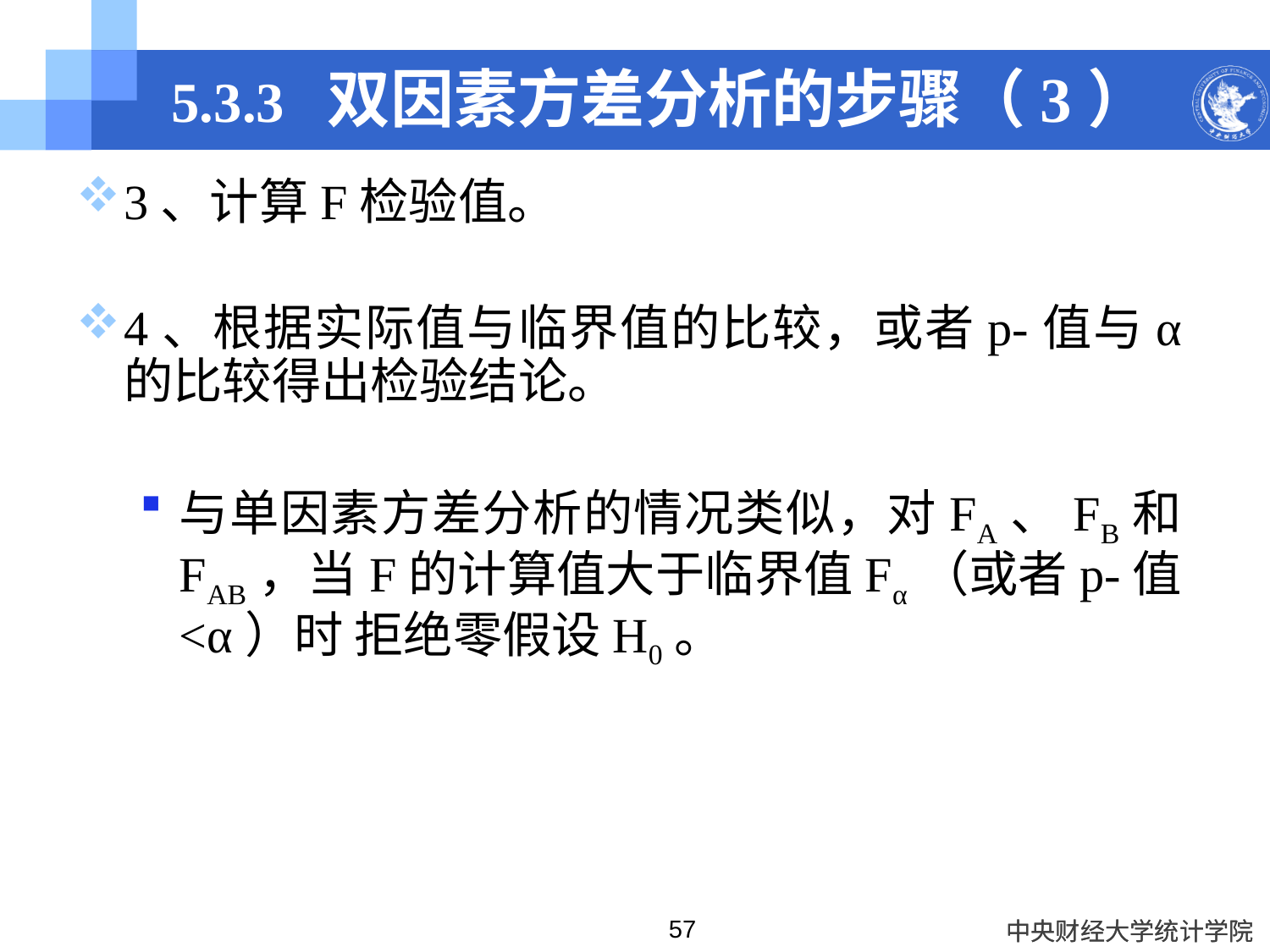

# 5.3.3  双因素方差分析的步骤（3）
3、计算F检验值。

4、根据实际值与临界值的比较，或者p-值与α的比较得出检验结论。

与单因素方差分析的情况类似，对FA、FB和FAB，当F的计算值大于临界值Fα（或者p-值<α）时 拒绝零假设H0。

57